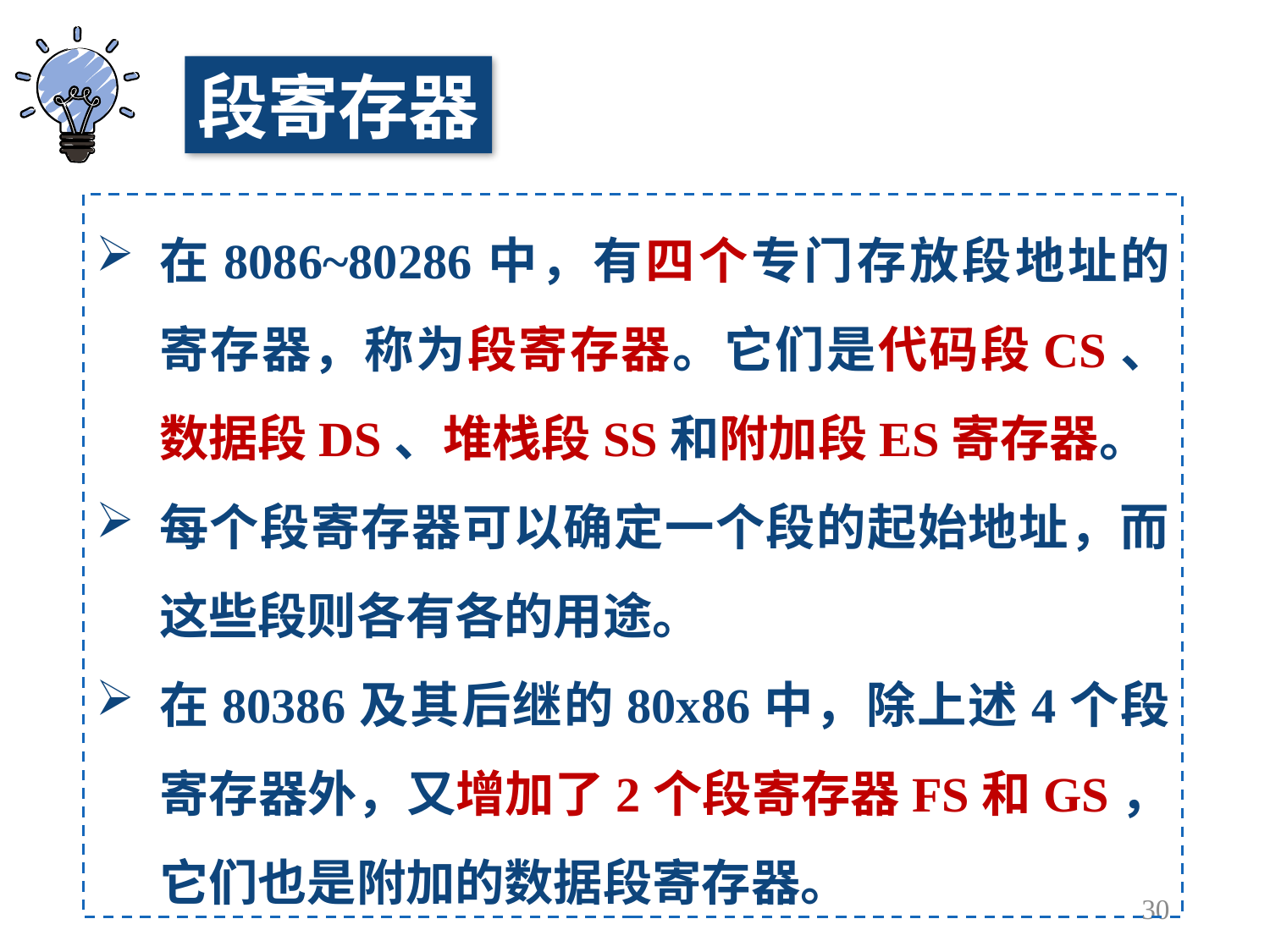

段寄存器
在8086~80286中，有四个专门存放段地址的寄存器，称为段寄存器。它们是代码段CS、数据段DS、堆栈段SS和附加段ES寄存器。
每个段寄存器可以确定一个段的起始地址，而这些段则各有各的用途。
在80386及其后继的80x86中，除上述4个段寄存器外，又增加了2个段寄存器FS和GS，它们也是附加的数据段寄存器。
30